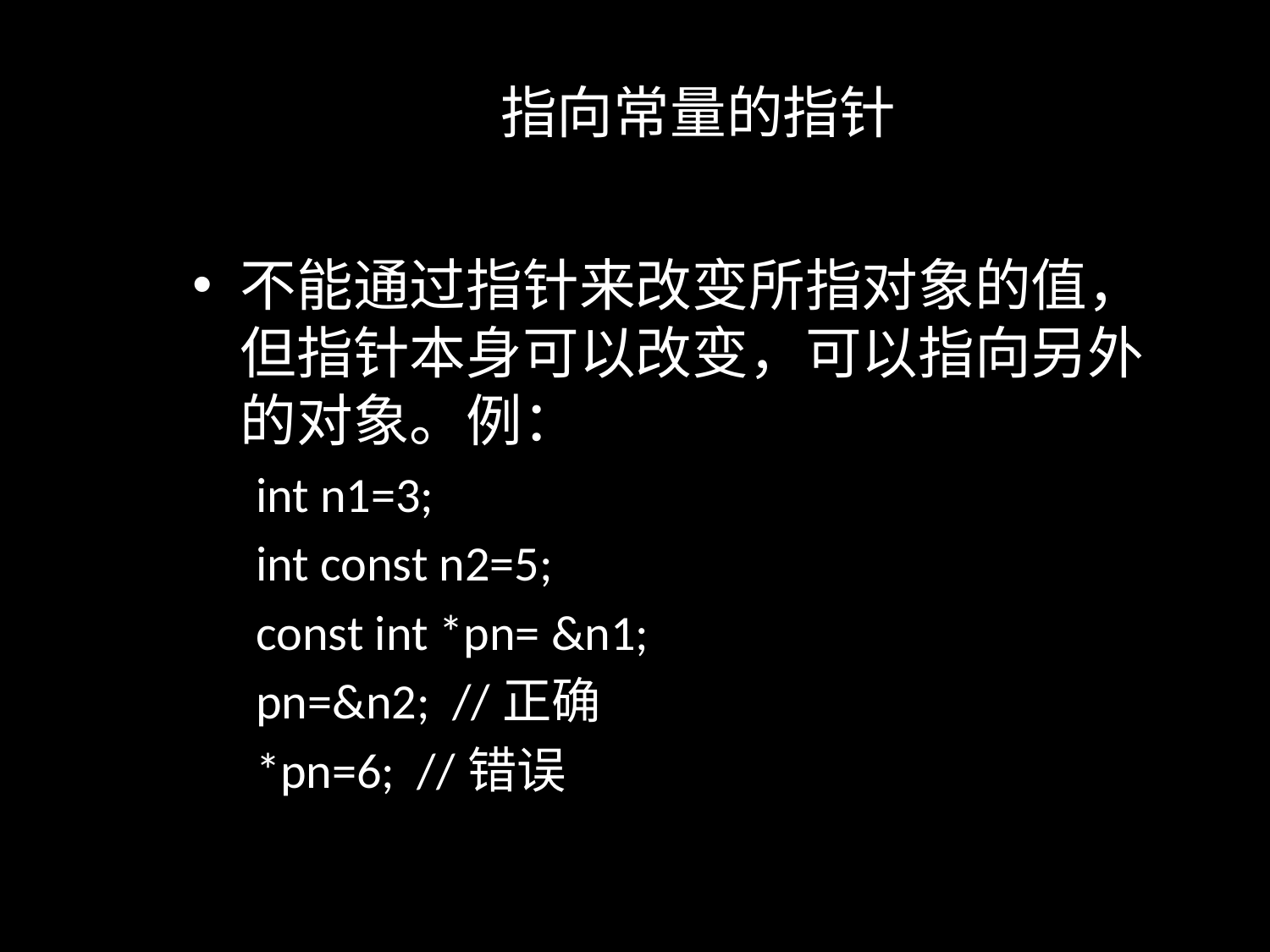

# 指向常量的指针
不能通过指针来改变所指对象的值，但指针本身可以改变，可以指向另外的对象。例：
int n1=3;
int const n2=5;
const int *pn= &n1;
pn=&n2;  //正确
*pn=6;  //错误